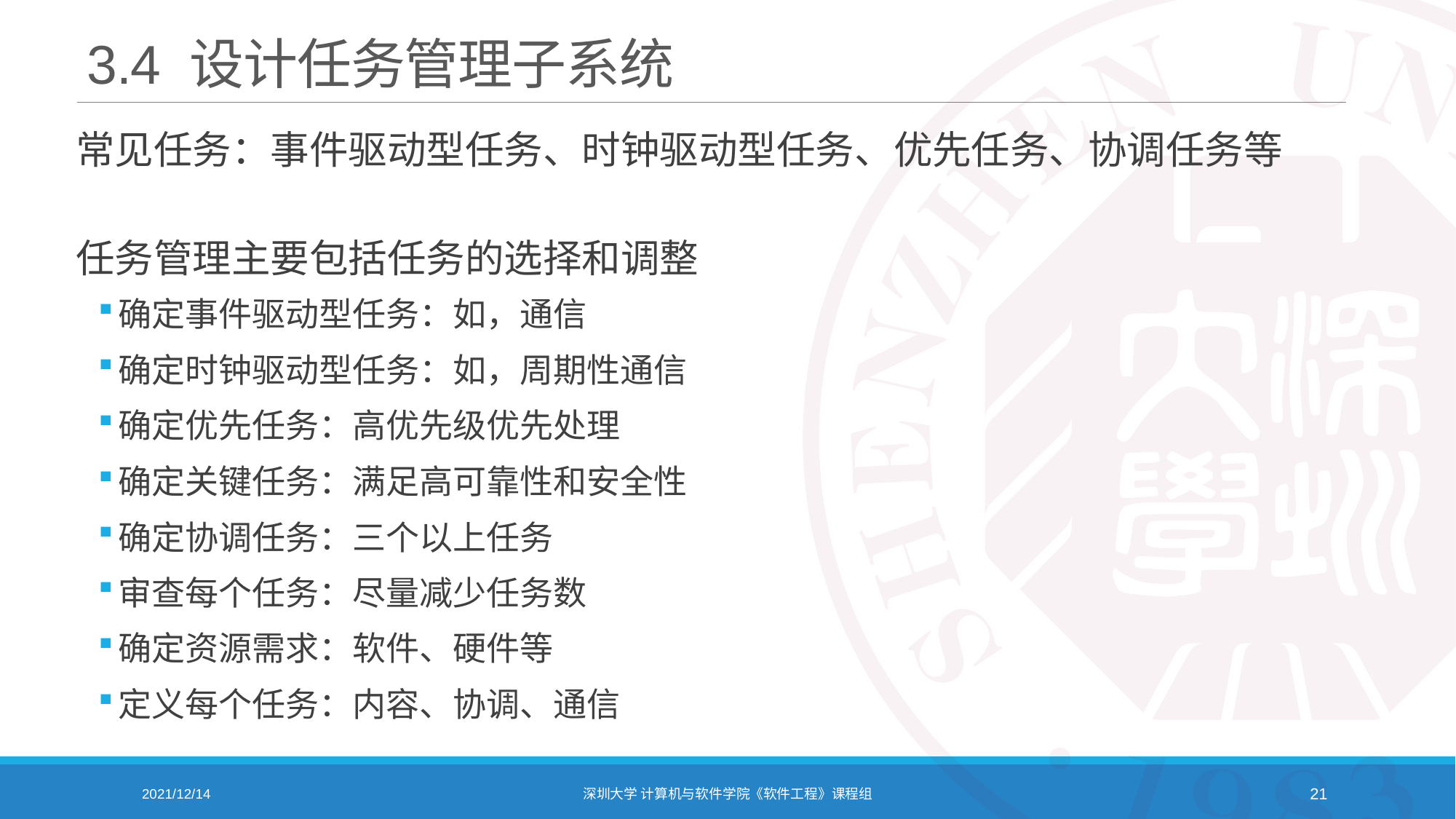

# 3.4 设计任务管理子系统
常见任务：事件驱动型任务、时钟驱动型任务、优先任务、协调任务等

任务管理主要包括任务的选择和调整
确定事件驱动型任务：如，通信
确定时钟驱动型任务：如，周期性通信
确定优先任务：高优先级优先处理
确定关键任务：满足高可靠性和安全性
确定协调任务：三个以上任务
审查每个任务：尽量减少任务数
确定资源需求：软件、硬件等
定义每个任务：内容、协调、通信
2021/12/14
深圳大学 计算机与软件学院《软件工程》课程组
21